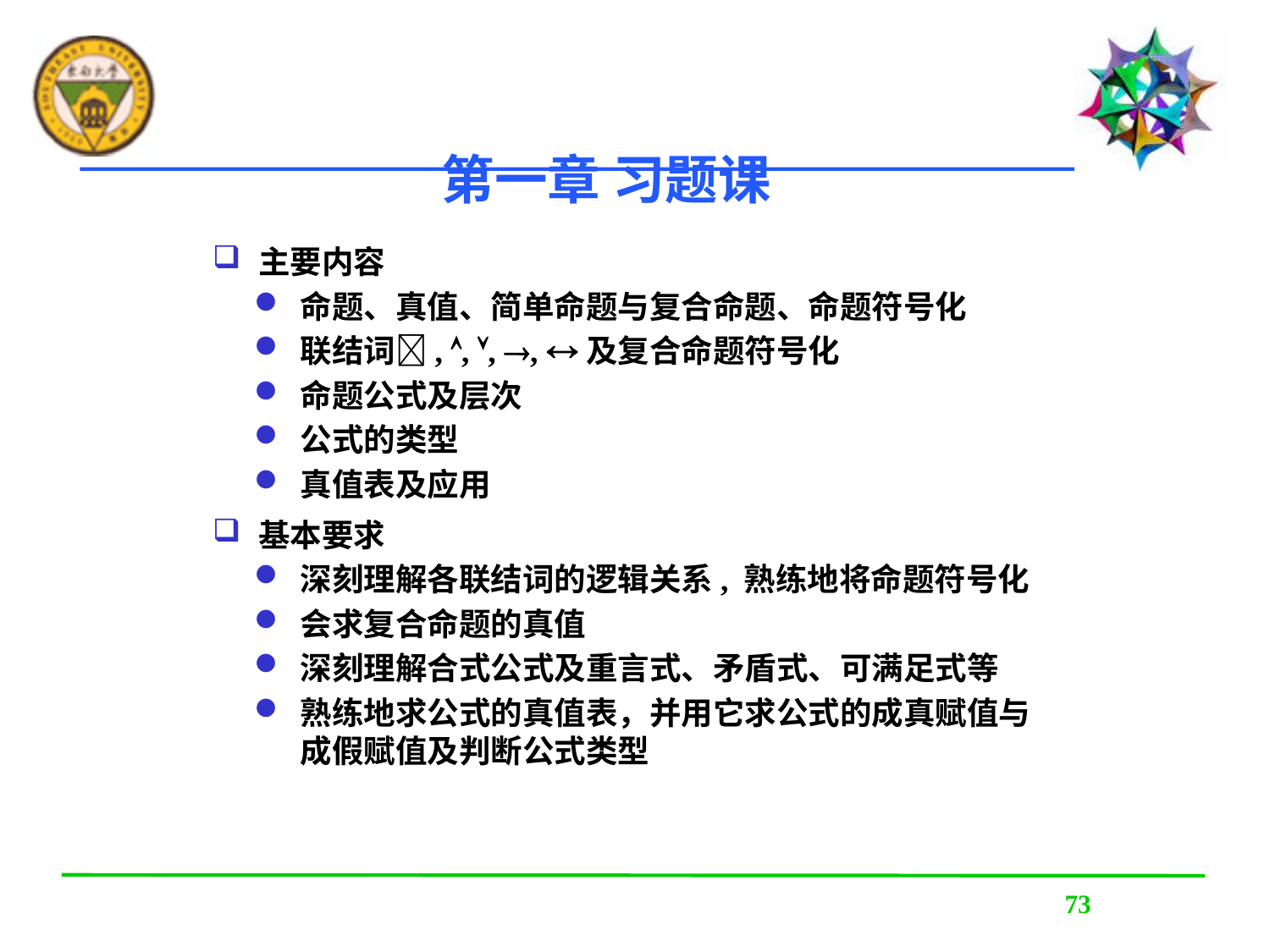

# 第一章 习题课
主要内容
命题、真值、简单命题与复合命题、命题符号化
联结词¬, ∧, ∨, →, ↔及复合命题符号化
命题公式及层次
公式的类型
真值表及应用
基本要求
深刻理解各联结词的逻辑关系, 熟练地将命题符号化
会求复合命题的真值
深刻理解合式公式及重言式、矛盾式、可满足式等
熟练地求公式的真值表，并用它求公式的成真赋值与成假赋值及判断公式类型